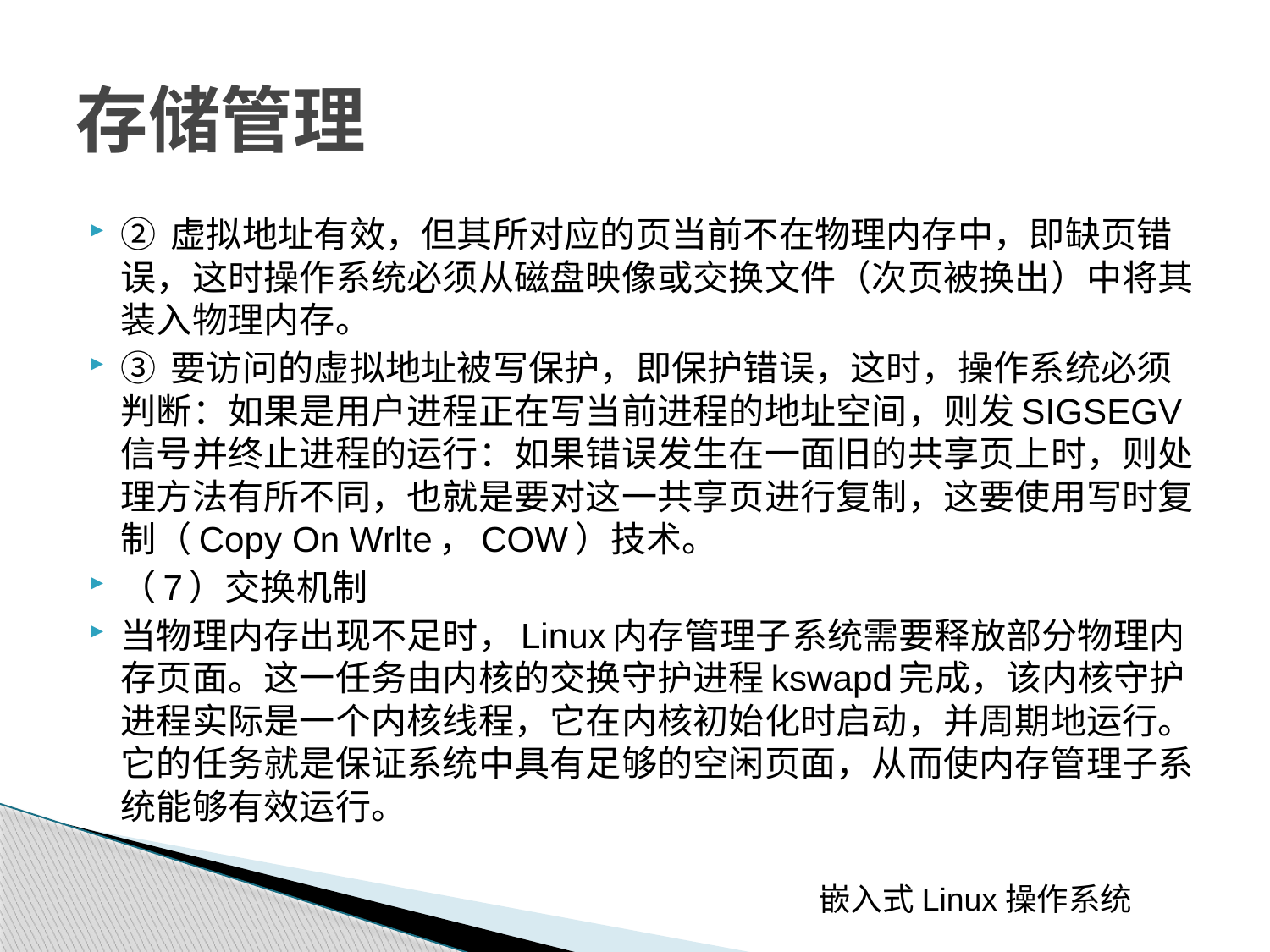

# 存储管理
② 虚拟地址有效，但其所对应的页当前不在物理内存中，即缺页错误，这时操作系统必须从磁盘映像或交换文件（次页被换出）中将其装入物理内存。
③ 要访问的虚拟地址被写保护，即保护错误，这时，操作系统必须判断：如果是用户进程正在写当前进程的地址空间，则发SIGSEGV信号并终止进程的运行：如果错误发生在一面旧的共享页上时，则处理方法有所不同，也就是要对这一共享页进行复制，这要使用写时复制（Copy On Wrlte，COW）技术。
（7）交换机制
当物理内存出现不足时，Linux内存管理子系统需要释放部分物理内存页面。这一任务由内核的交换守护进程kswapd完成，该内核守护进程实际是一个内核线程，它在内核初始化时启动，并周期地运行。它的任务就是保证系统中具有足够的空闲页面，从而使内存管理子系统能够有效运行。

         嵌入式Linux操作系统